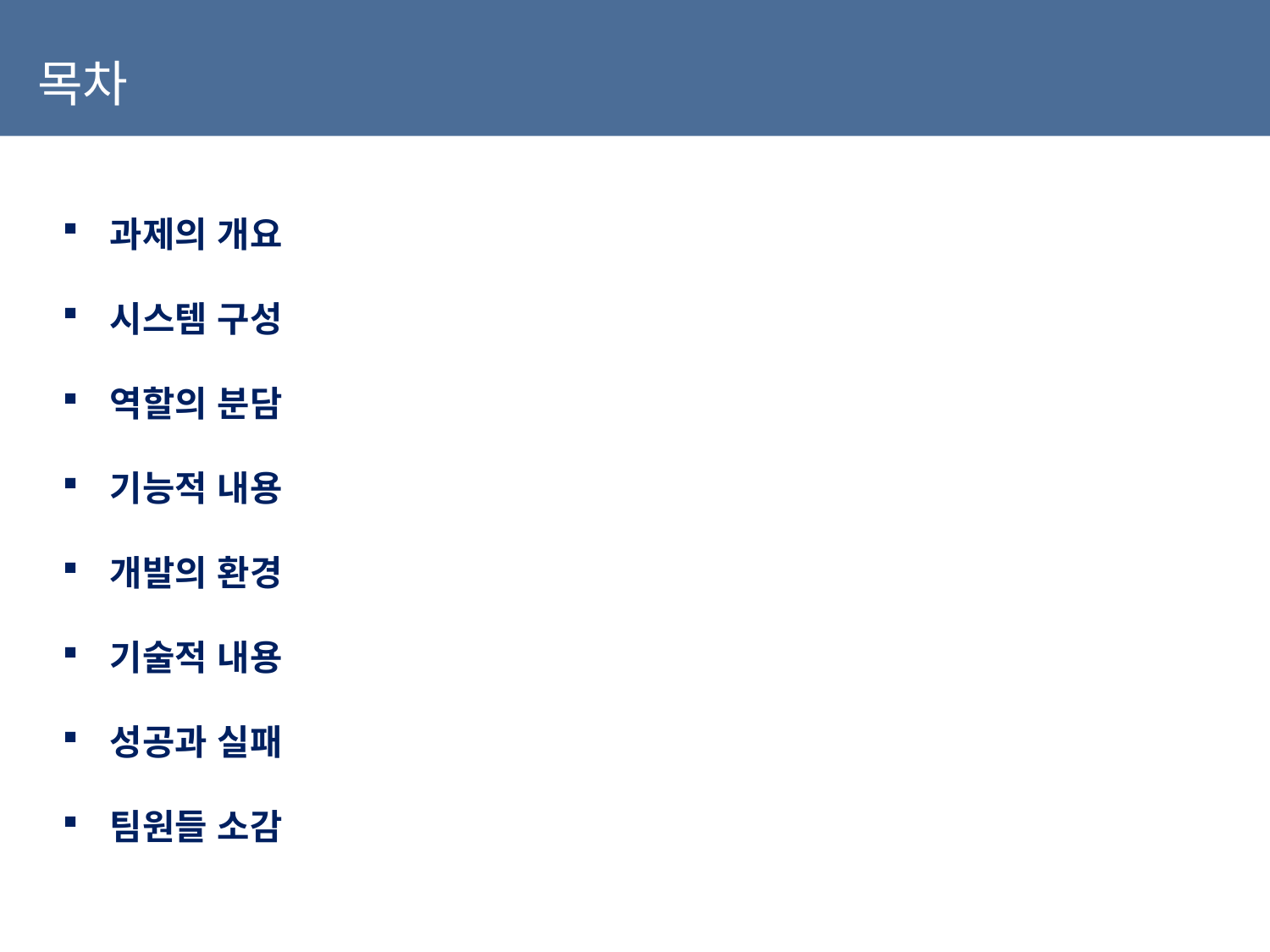

목차
과제의 개요

시스템 구성

역할의 분담

기능적 내용

개발의 환경

기술적 내용

성공과 실패

팀원들 소감